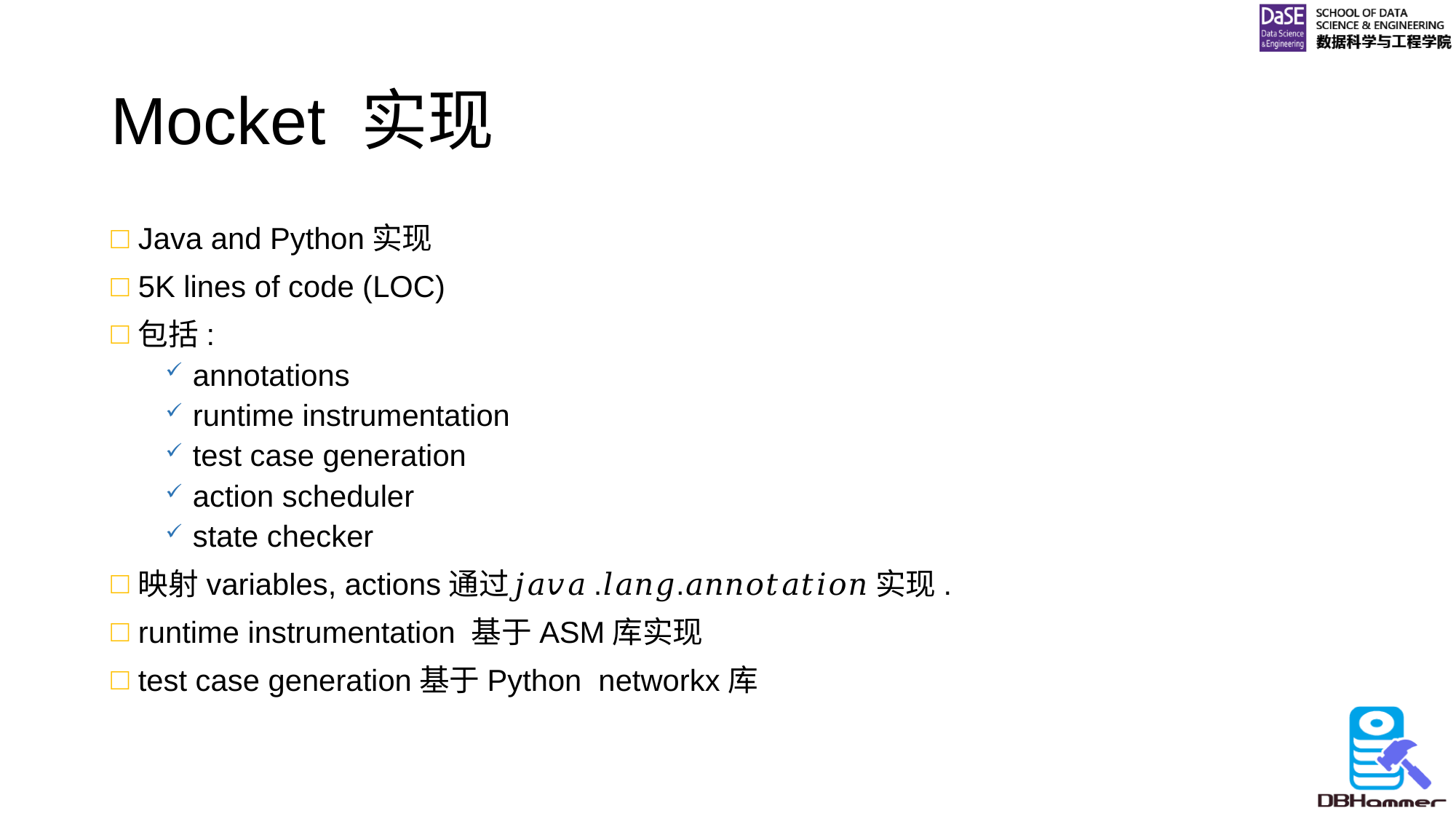

# Mocket 实现
Java and Python实现
5K lines of code (LOC)
包括:
annotations
runtime instrumentation
test case generation
action scheduler
state checker
映射variables, actions通过𝑗𝑎𝑣𝑎.𝑙𝑎𝑛𝑔.𝑎𝑛𝑛𝑜𝑡𝑎𝑡𝑖𝑜𝑛实现.
runtime instrumentation 基于ASM库实现
test case generation基于Python  networkx库